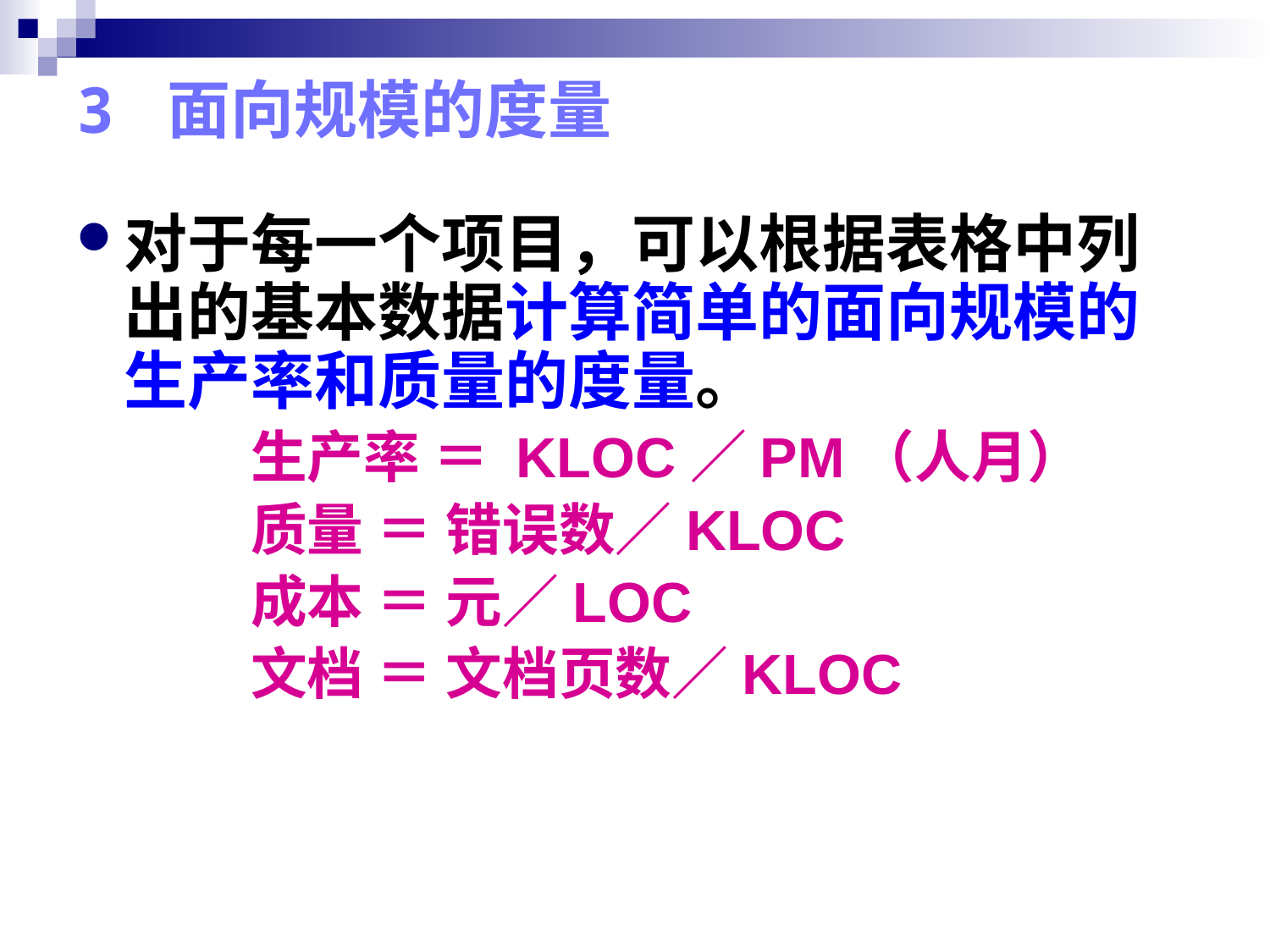

# 3 面向规模的度量
对于每一个项目，可以根据表格中列出的基本数据计算简单的面向规模的生产率和质量的度量。
 		生产率 ＝ KLOC／PM（人月）
		质量 ＝ 错误数／KLOC
		成本 ＝ 元／LOC
		文档 ＝ 文档页数／KLOC

10